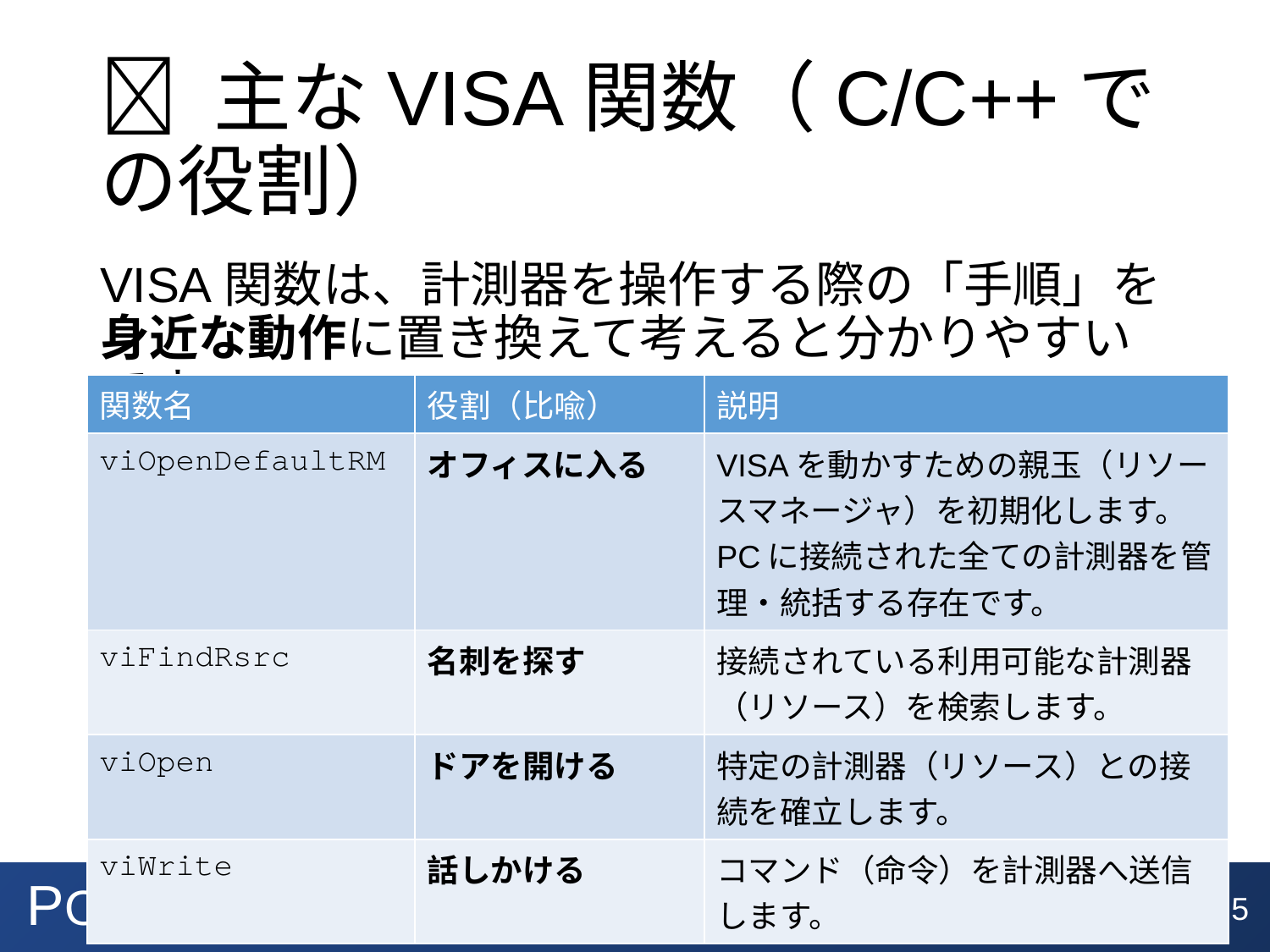

# 🧰 主なVISA関数（C/C++での役割）
VISA関数は、計測器を操作する際の「手順」を身近な動作に置き換えて考えると分かりやすいです。
| 関数名 | 役割（比喩） | 説明 |
| --- | --- | --- |
| viOpenDefaultRM | オフィスに入る | VISAを動かすための親玉（リソースマネージャ）を初期化します。PCに接続された全ての計測器を管理・統括する存在です。 |
| viFindRsrc | 名刺を探す | 接続されている利用可能な計測器（リソース）を検索します。 |
| viOpen | ドアを開ける | 特定の計測器（リソース）との接続を確立します。 |
| viWrite | 話しかける | コマンド（命令）を計測器へ送信します。 |
5